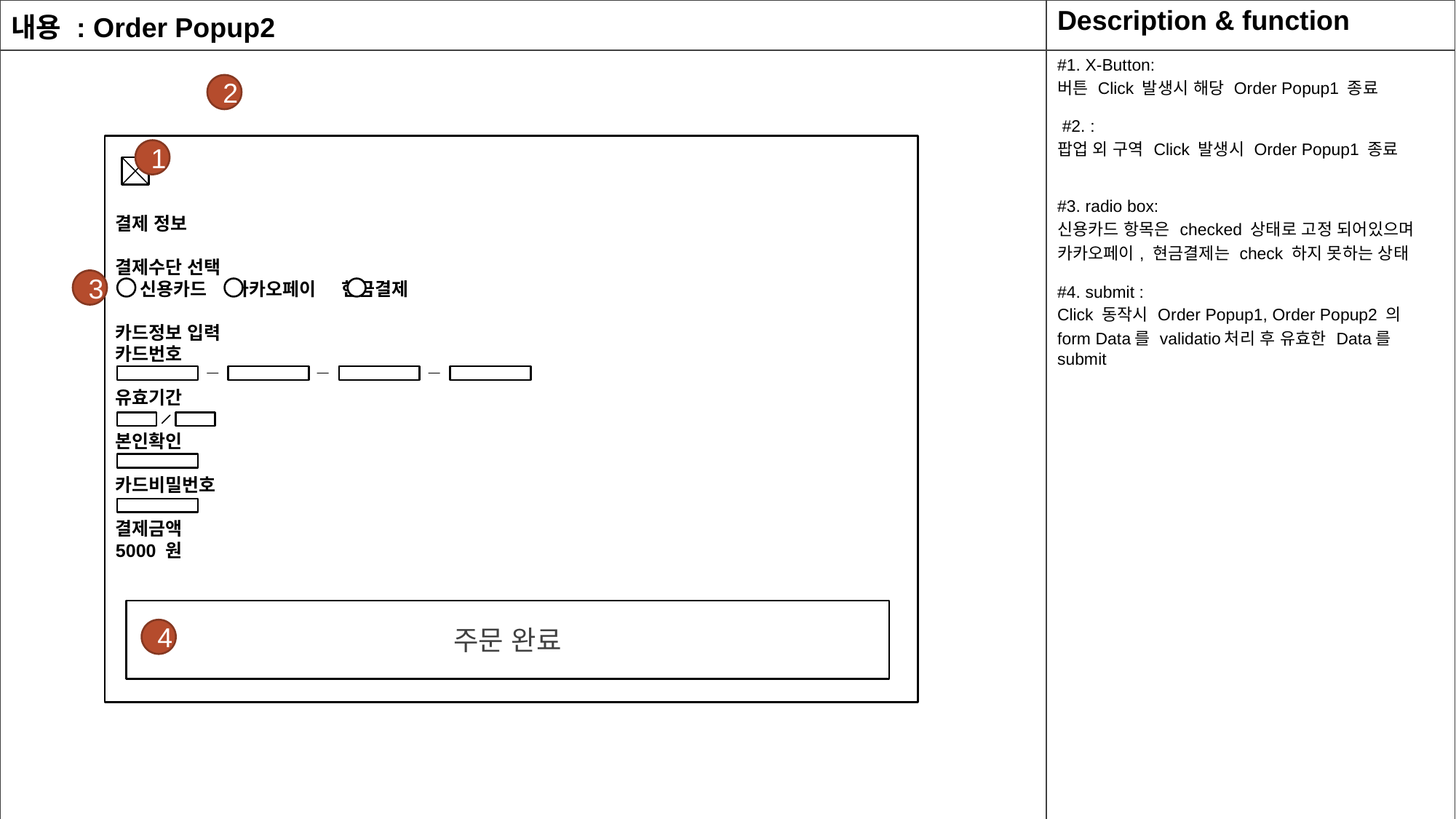

| 내용 : Order Popup2 | Description & function |
| --- | --- |
|  | #1. X-Button: 버튼 Click 발생시 해당 Order Popup1 종료 #2. : 팝업 외 구역 Click 발생시 Order Popup1 종료 #3. radio box: 신용카드 항목은 checked 상태로 고정 되어있으며 카카오페이, 현금결제는 check 하지 못하는 상태 #4. submit : Click 동작시 Order Popup1, Order Popup2 의 form Data를 validatio처리 후 유효한 Data를 submit |
2
결제 정보

결제수단 선택
    신용카드     카카오페이     현금결제

카드정보 입력
카드번호

유효기간

본인확인

카드비밀번호

결제금액
5000 원

1

3

주문 완료
4